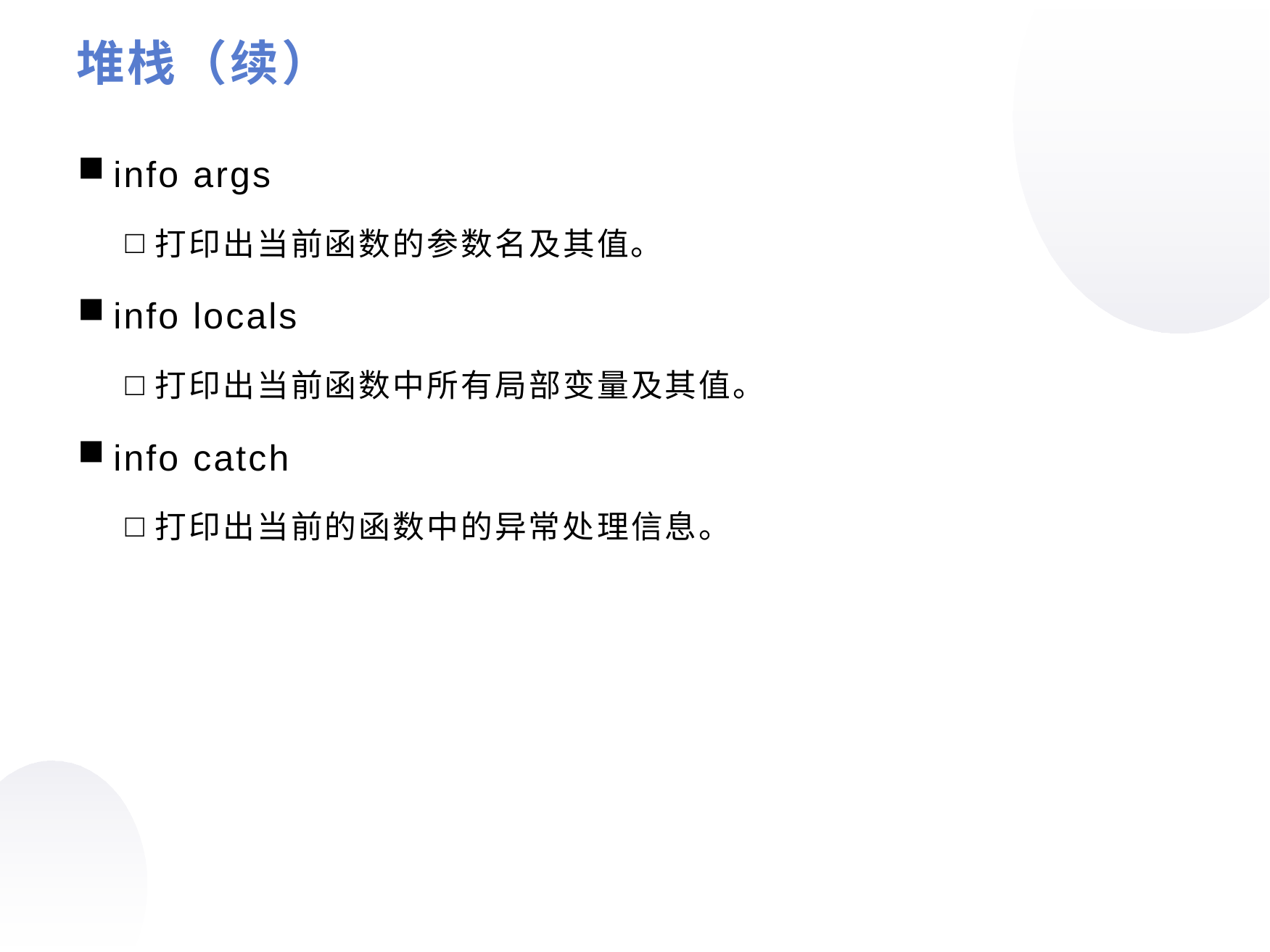

堆栈（续）
info args
打印出当前函数的参数名及其值。
info locals
打印出当前函数中所有局部变量及其值。
info catch
打印出当前的函数中的异常处理信息。